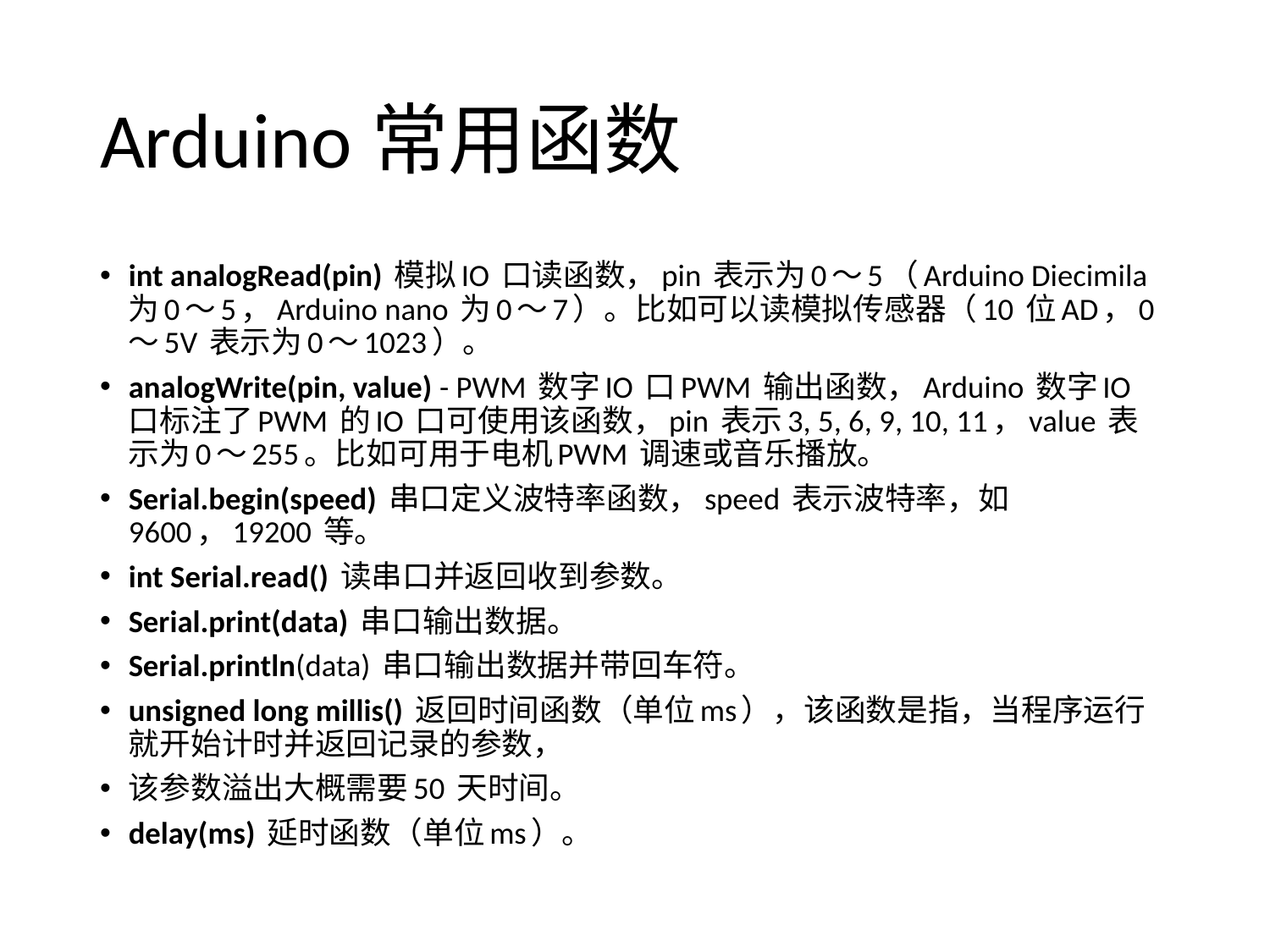

# Arduino常用函数
int analogRead(pin) 模拟IO 口读函数，pin 表示为0～5（Arduino Diecimila 为0～5，Arduino nano 为0～7）。比如可以读模拟传感器（10 位AD，0～5V 表示为0～1023）。
analogWrite(pin, value) - PWM 数字IO 口PWM 输出函数，Arduino 数字IO 口标注了PWM 的IO 口可使用该函数，pin 表示3, 5, 6, 9, 10, 11，value 表示为0～255。比如可用于电机PWM 调速或音乐播放。
Serial.begin(speed) 串口定义波特率函数，speed 表示波特率，如9600，19200 等。
int Serial.read() 读串口并返回收到参数。
Serial.print(data) 串口输出数据。
Serial.println(data) 串口输出数据并带回车符。
unsigned long millis() 返回时间函数（单位ms），该函数是指，当程序运行就开始计时并返回记录的参数，
该参数溢出大概需要50 天时间。
delay(ms) 延时函数（单位ms）。